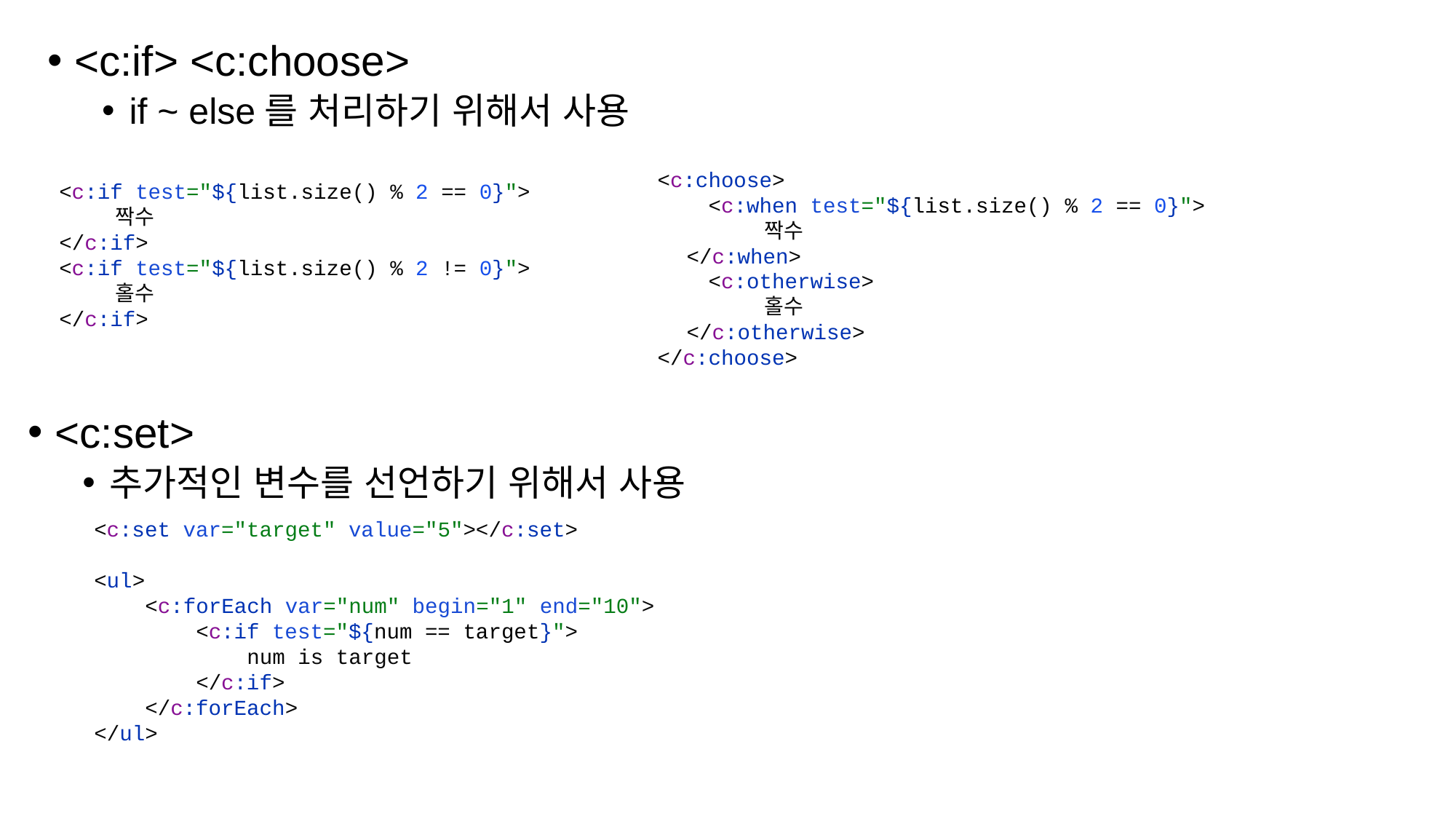

<c:if> <c:choose>
if ~ else를 처리하기 위해서 사용
<c:choose>
    <c:when test="${list.size() % 2 == 0}">
        짝수
    </c:when>
    <c:otherwise>
        홀수
    </c:otherwise>
</c:choose>
<c:if test="${list.size() % 2 == 0}">
    짝수
</c:if>
<c:if test="${list.size() % 2 != 0}">
    홀수
</c:if>
<c:set>
추가적인 변수를 선언하기 위해서 사용
<c:set var="target" value="5"></c:set>
<ul>
    <c:forEach var="num" begin="1" end="10">
        <c:if test="${num == target}">
            num is target
        </c:if>
    </c:forEach>
</ul>